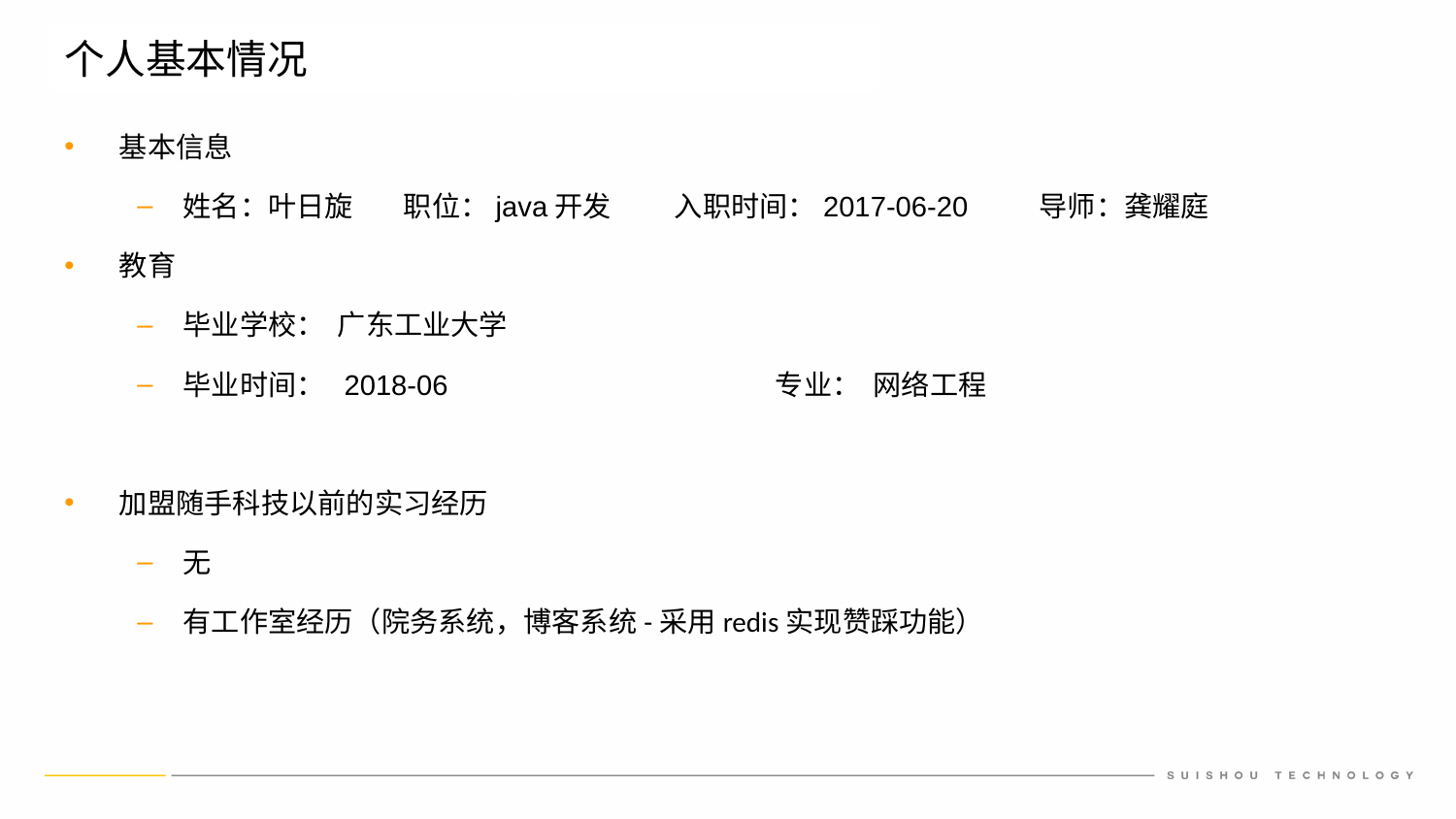

# 个人基本情况
基本信息
姓名：叶日旋        职位：java开发          入职时间：2017-06-20        导师：龚耀庭
教育
毕业学校：  广东工业大学
毕业时间：  2018-06                                        专业：  网络工程

加盟随手科技以前的实习经历
无
有工作室经历（院务系统，博客系统-采用redis实现赞踩功能）